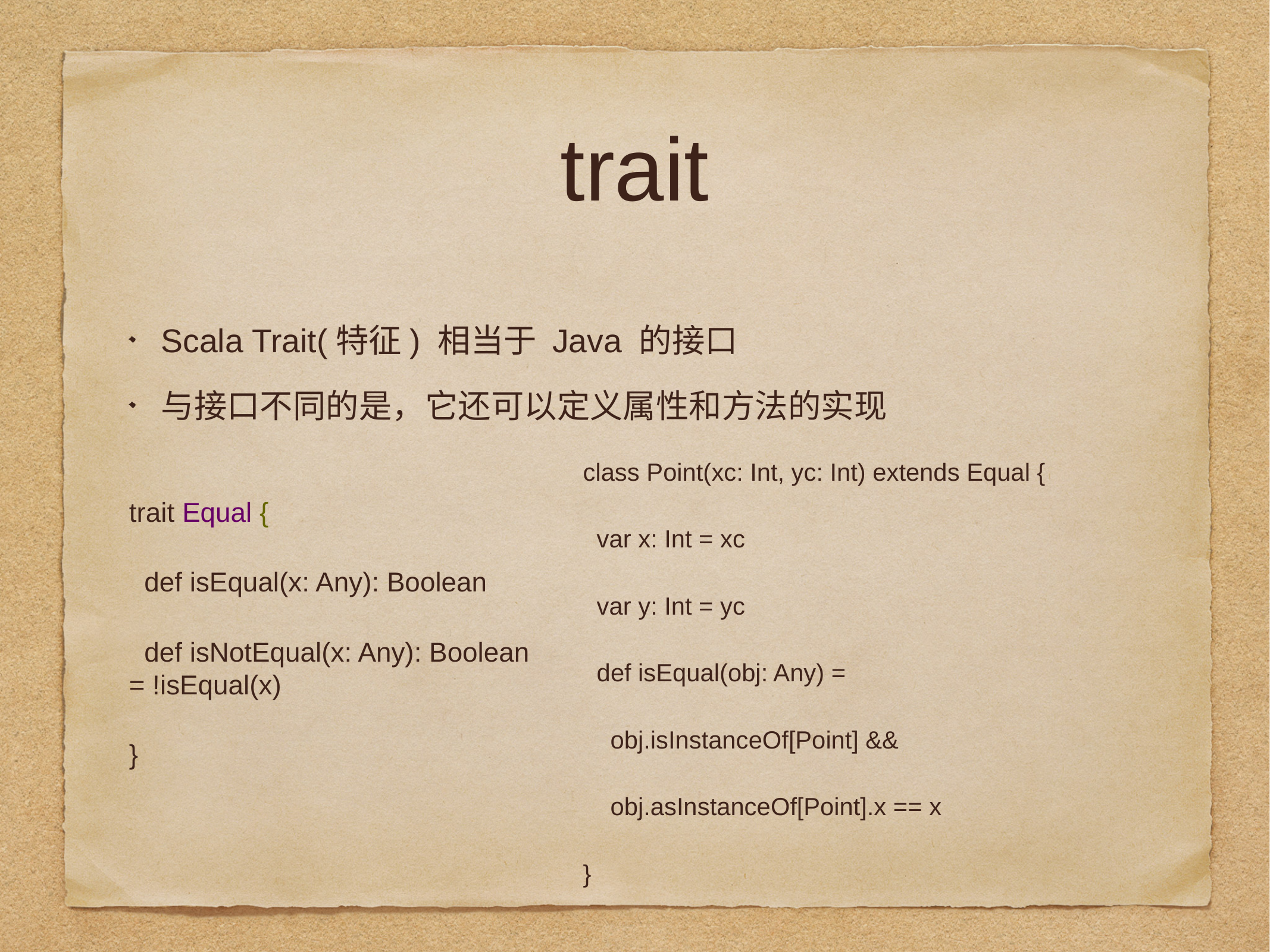

# trait
Scala Trait(特征) 相当于 Java 的接口
与接口不同的是，它还可以定义属性和方法的实现
class Point(xc: Int, yc: Int) extends Equal {
  var x: Int = xc
  var y: Int = yc
  def isEqual(obj: Any) =
    obj.isInstanceOf[Point] &&
    obj.asInstanceOf[Point].x == x
}
trait Equal {
  def isEqual(x: Any): Boolean
  def isNotEqual(x: Any): Boolean = !isEqual(x)
}